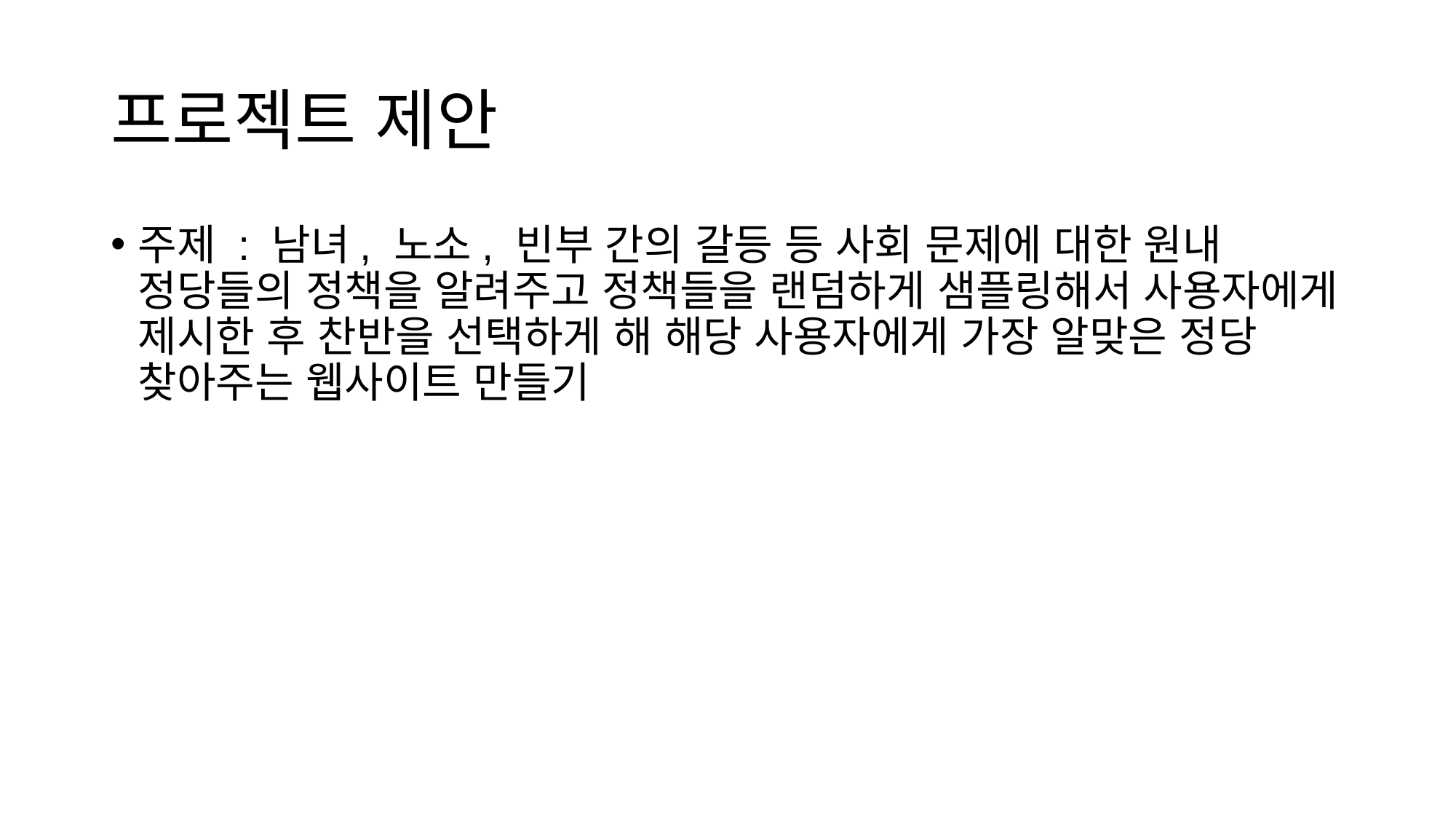

# 프로젝트 제안
주제 : 남녀, 노소, 빈부 간의 갈등 등 사회 문제에 대한 원내 정당들의 정책을 알려주고 정책들을 랜덤하게 샘플링해서 사용자에게 제시한 후 찬반을 선택하게 해 해당 사용자에게 가장 알맞은 정당 찾아주는 웹사이트 만들기